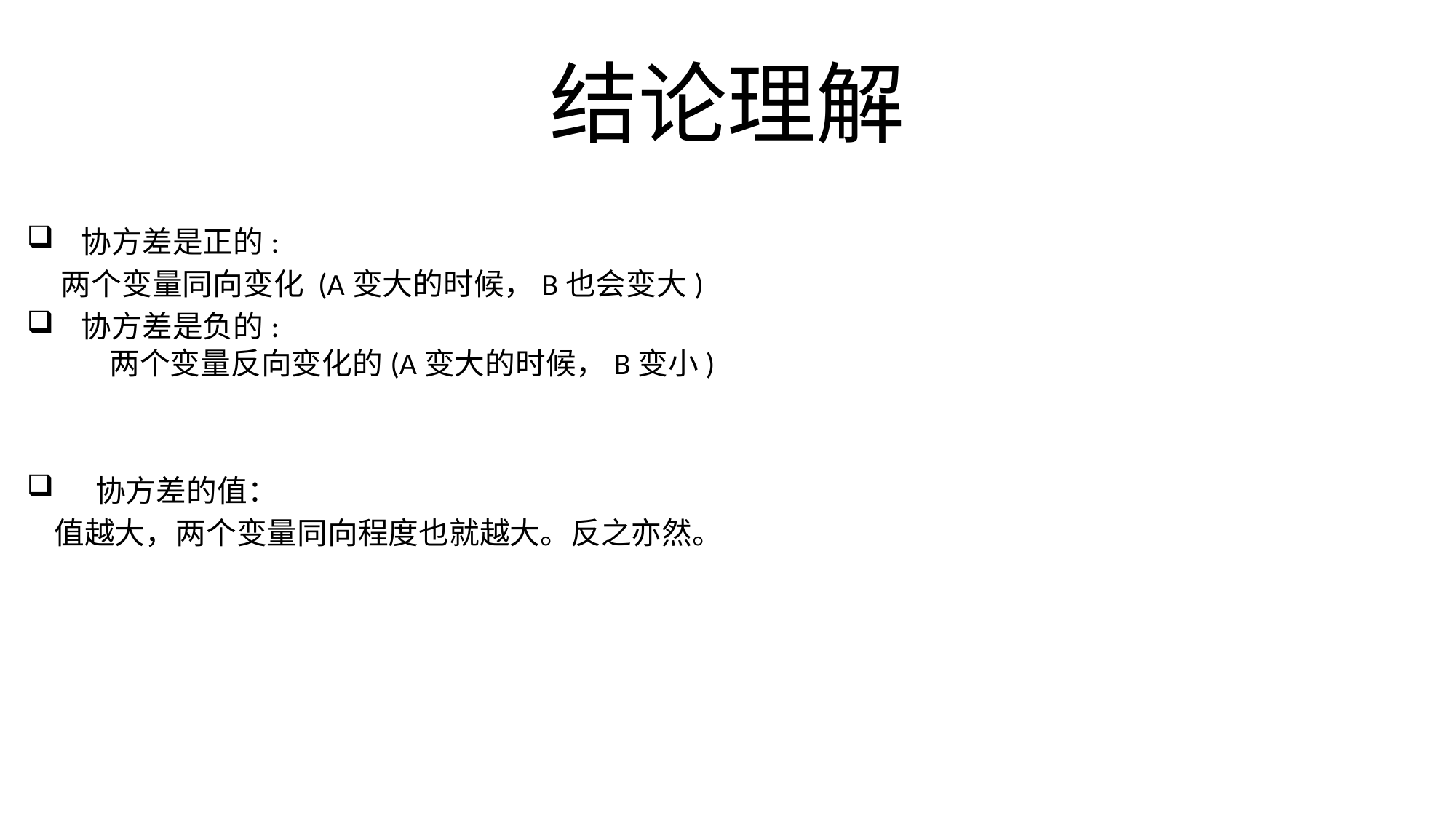

# 结论理解

协方差是正的:
    两个变量同向变化 (A变大的时候，B也会变大)
协方差是负的:
   两个变量反向变化的(A变大的时候，B变小)

 协方差的值：
   值越大，两个变量同向程度也就越大。反之亦然。